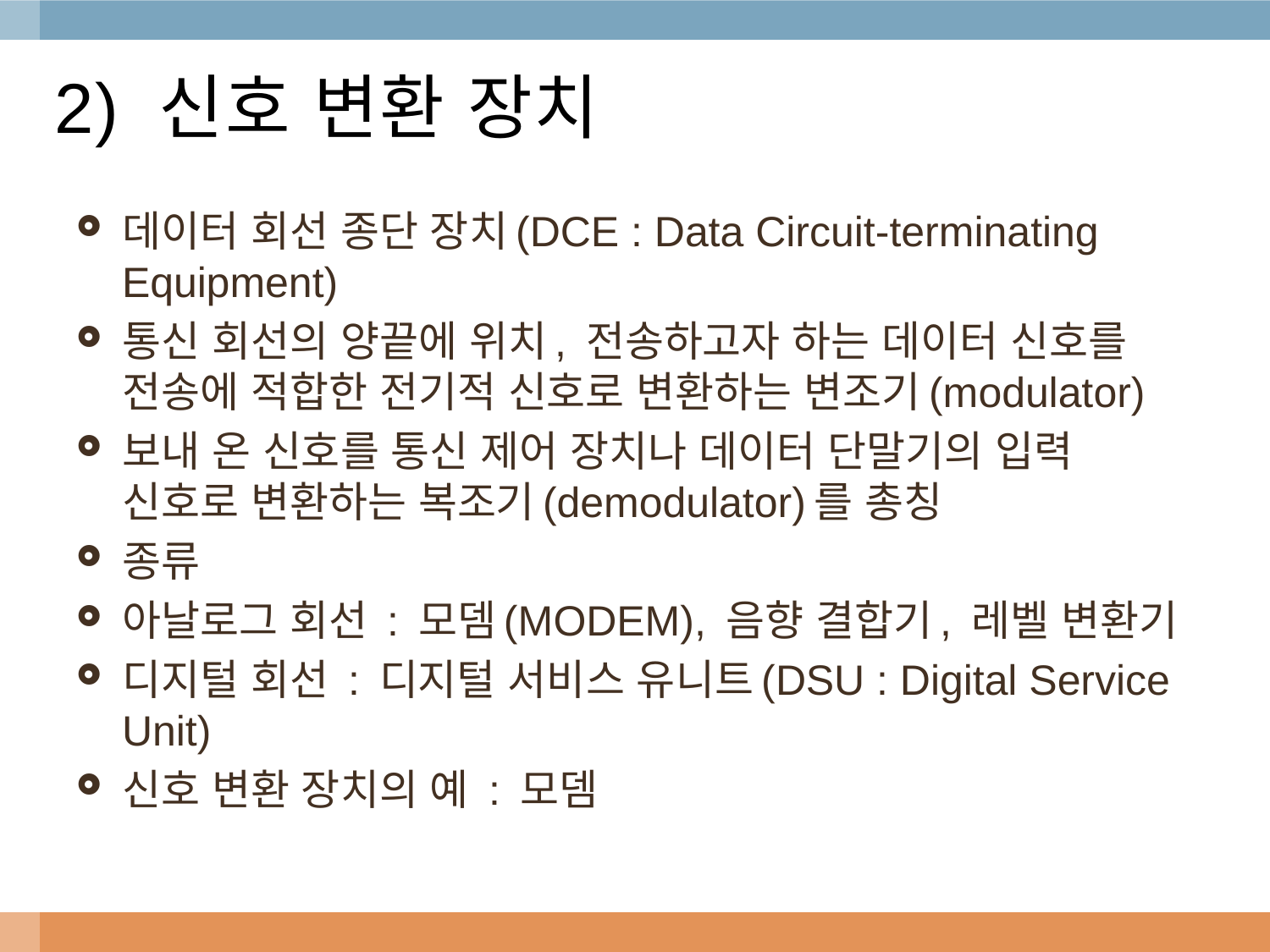

# 2) 신호 변환 장치
데이터 회선 종단 장치(DCE : Data Circuit-terminating Equipment)
통신 회선의 양끝에 위치, 전송하고자 하는 데이터 신호를 전송에 적합한 전기적 신호로 변환하는 변조기(modulator)
보내 온 신호를 통신 제어 장치나 데이터 단말기의 입력 신호로 변환하는 복조기(demodulator)를 총칭
종류
아날로그 회선 : 모뎀(MODEM), 음향 결합기, 레벨 변환기
디지털 회선 : 디지털 서비스 유니트(DSU : Digital Service Unit)
신호 변환 장치의 예 : 모뎀